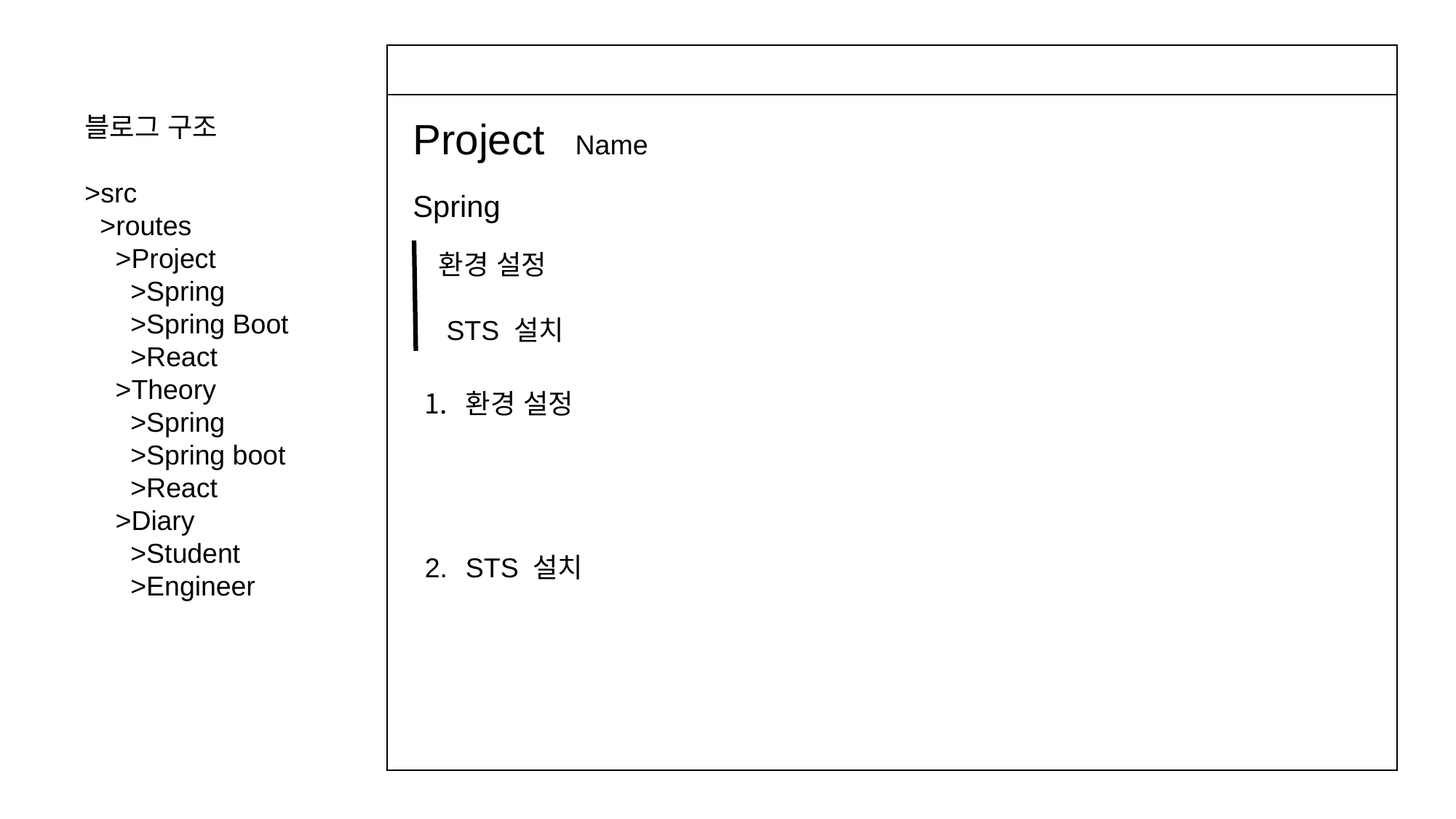

블로그 구조

>src
  >routes
    >Project
      >Spring
      >Spring Boot
      >React
    >Theory
      >Spring
      >Spring boot
      >React
    >Diary
      >Student
      >Engineer

Project    Name
Spring
환경 설정

 STS 설치
환경 설정

STS 설치